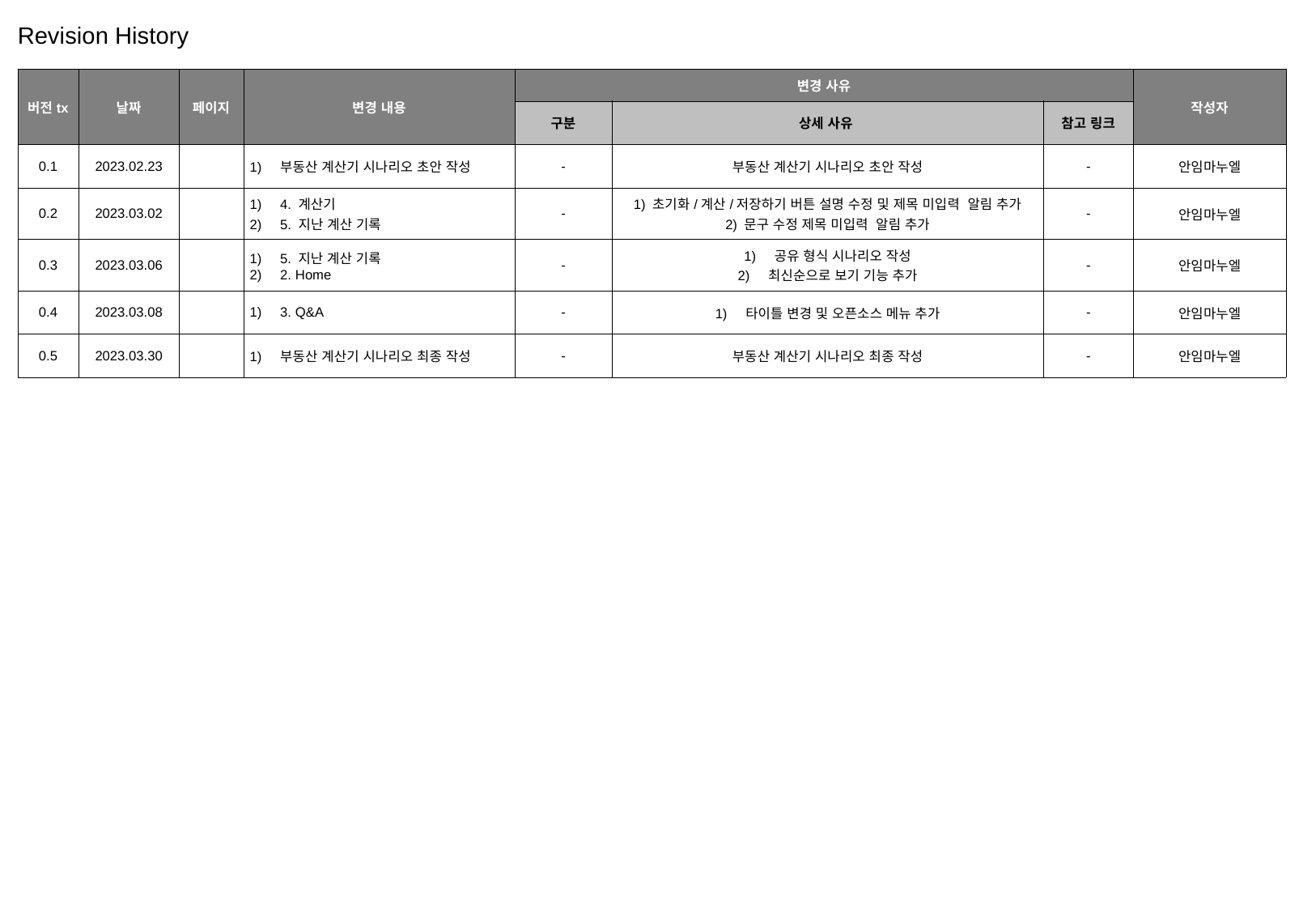

# Revision History
| 버전tx | 날짜 | 페이지 | 변경 내용 | 변경 사유 |  |  | 작성자 |
| --- | --- | --- | --- | --- | --- | --- | --- |
|  |  |  |  | 구분 | 상세 사유 | 참고 링크 |  |
| 0.1 | 2023.02.23 |  | 부동산 계산기 시나리오 초안 작성 | - | 부동산 계산기 시나리오 초안 작성 | - | 안임마누엘 |
| 0.2 | 2023.03.02 |  | 4. 계산기 5. 지난 계산 기록 | - | 1) 초기화/계산/저장하기 버튼 설명 수정 및 제목 미입력 알림 추가 2) 문구 수정 제목 미입력 알림 추가 | - | 안임마누엘 |
| 0.3 | 2023.03.06 |  | 5. 지난 계산 기록 2. Home | - | 공유 형식 시나리오 작성 최신순으로 보기 기능 추가 | - | 안임마누엘 |
| 0.4 | 2023.03.08 |  | 3. Q&A | - | 타이틀 변경 및 오픈소스 메뉴 추가 | - | 안임마누엘 |
| 0.5 | 2023.03.30 |  | 부동산 계산기 시나리오 최종 작성 | - | 부동산 계산기 시나리오 최종 작성 | - | 안임마누엘 |
2